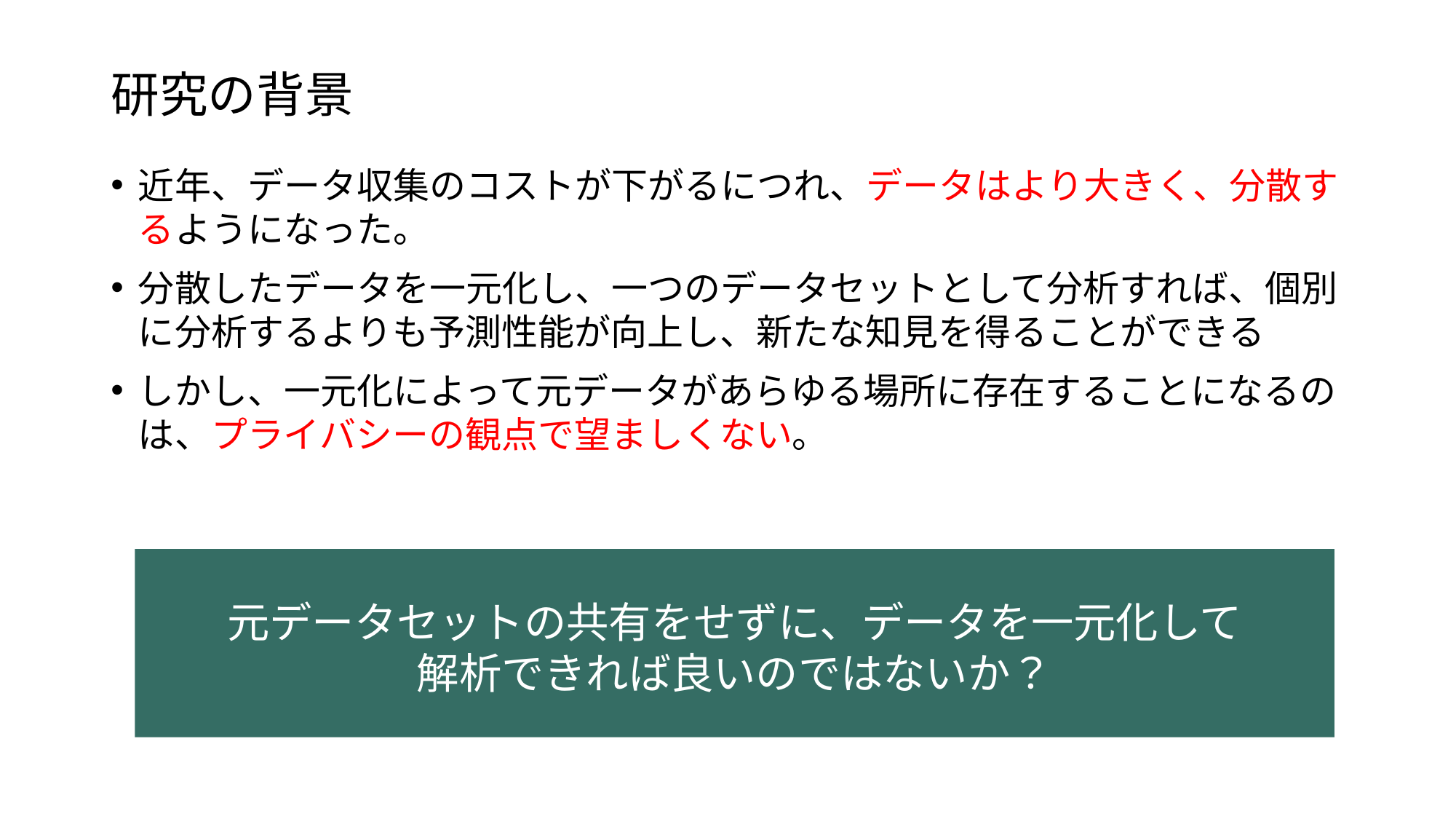

# 研究の背景
近年、データ収集のコストが下がるにつれ、データはより大きく、分散するようになった。
分散したデータを一元化し、一つのデータセットとして分析すれば、個別に分析するよりも予測性能が向上し、新たな知見を得ることができる
しかし、一元化によって元データがあらゆる場所に存在することになるのは、プライバシーの観点で望ましくない。

元データセットの共有をせずに、データを一元化して解析できれば良いのではないか？